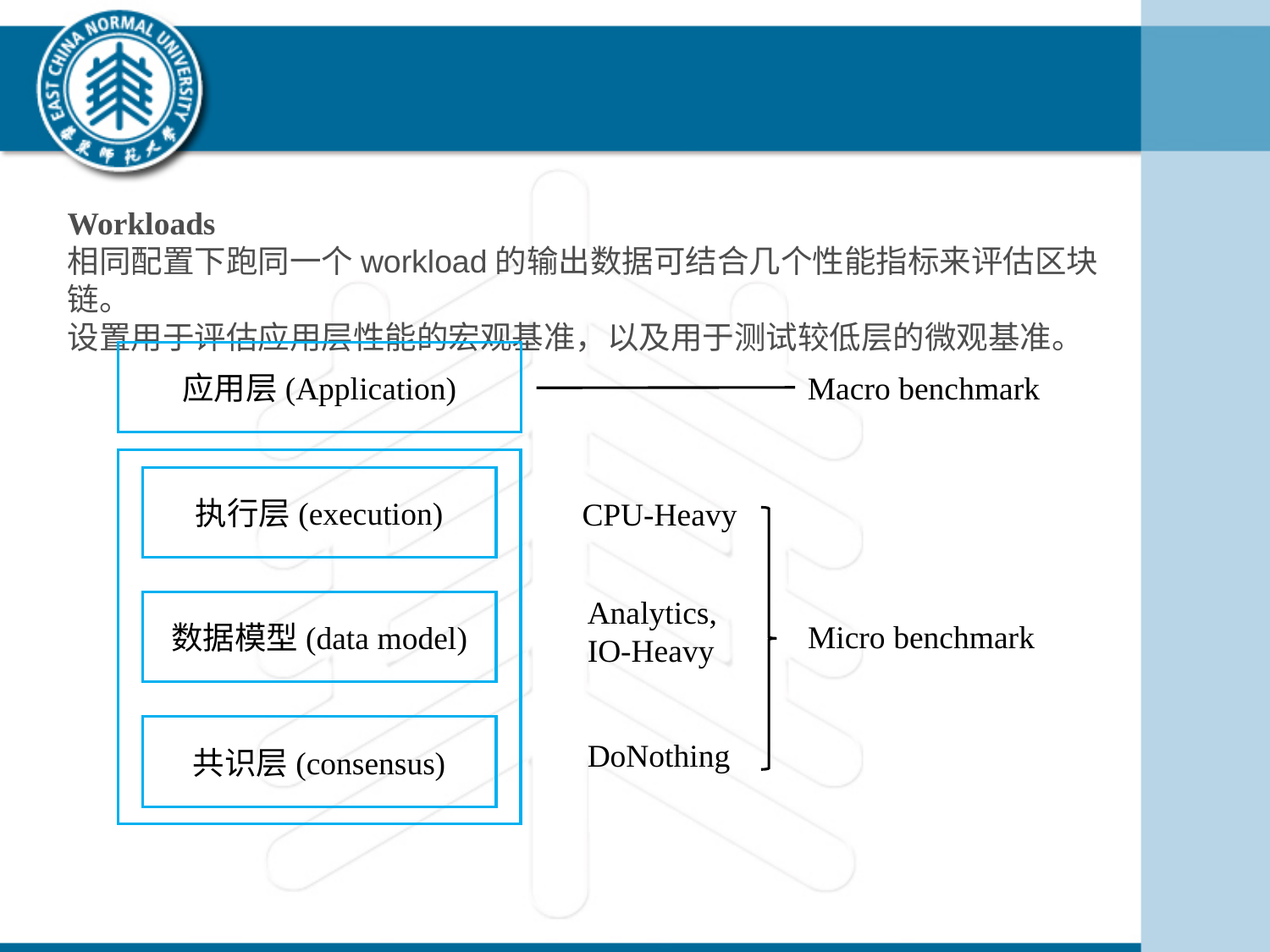

Workloads
相同配置下跑同一个workload的输出数据可结合几个性能指标来评估区块链。
设置用于评估应用层性能的宏观基准，以及用于测试较低层的微观基准。
应用层(Application)
Macro benchmark

执行层(execution)
CPU-Heavy

Analytics, IO-Heavy
数据模型(data model)
Micro benchmark
共识层(consensus)
DoNothing